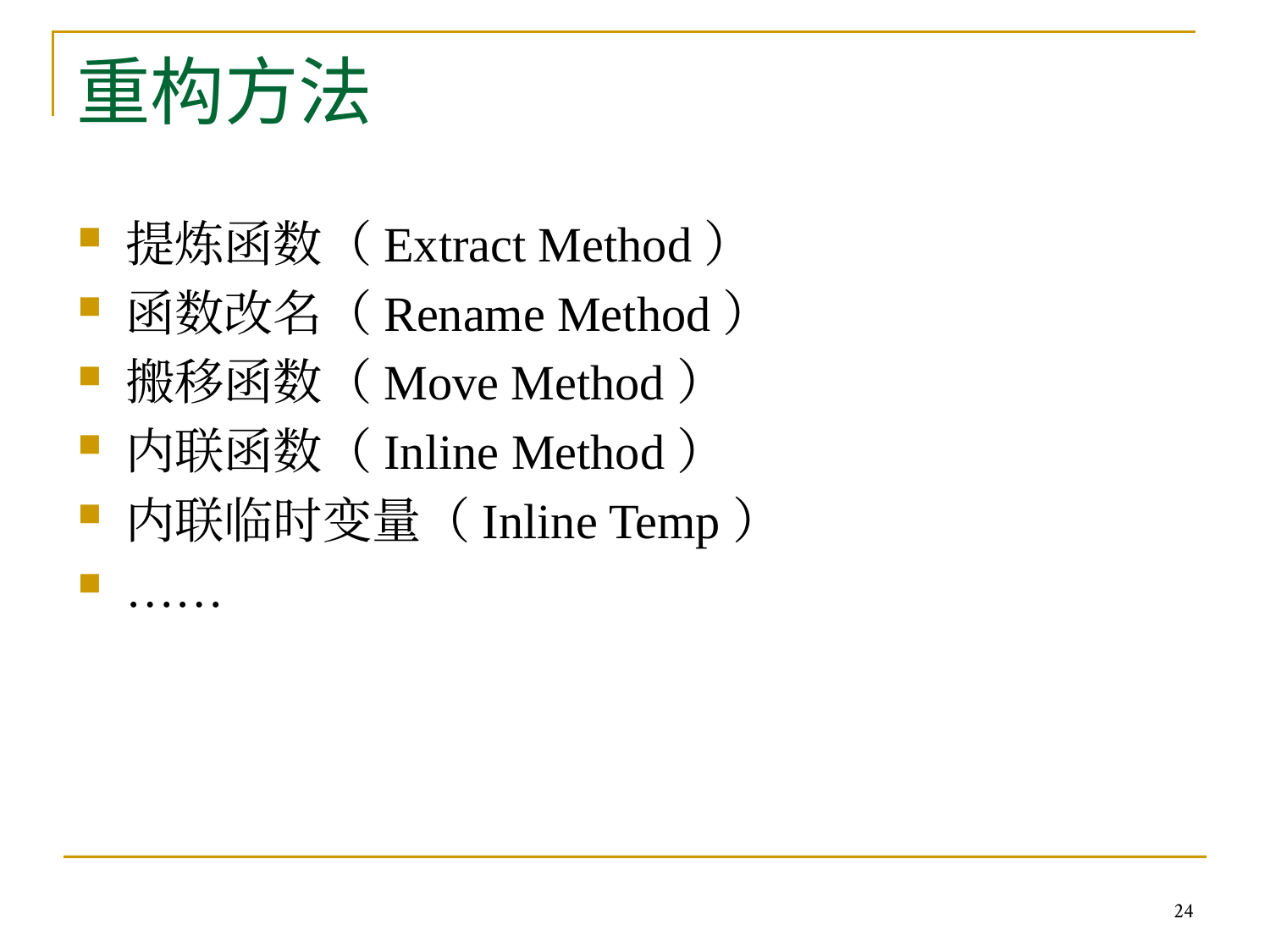

# 重构方法
提炼函数（Extract Method）
函数改名（Rename Method）
搬移函数（Move Method）
内联函数（Inline Method）
内联临时变量（Inline Temp）
……
24